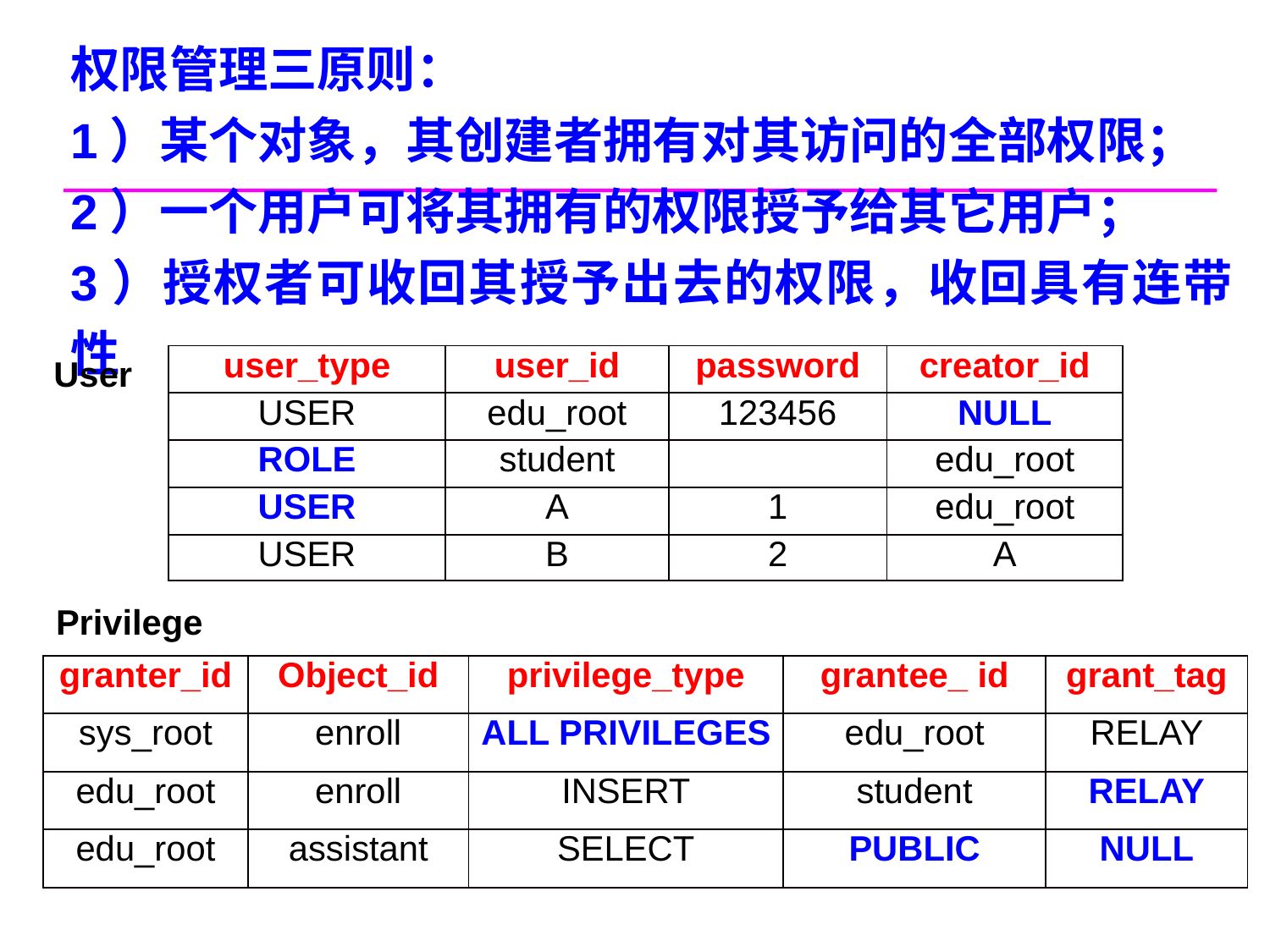

权限管理三原则：
1）某个对象，其创建者拥有对其访问的全部权限；
2）一个用户可将其拥有的权限授予给其它用户；
3）授权者可收回其授予出去的权限，收回具有连带性
User
| user\_type | user\_id | password | creator\_id |
| --- | --- | --- | --- |
| USER | edu\_root | 123456 | NULL |
| ROLE | student |  | edu\_root |
| USER | A | 1 | edu\_root |
| USER | B | 2 | A |
Privilege
| granter\_id | Object\_id | privilege\_type | grantee\_ id | grant\_tag |
| --- | --- | --- | --- | --- |
| sys\_root | enroll | ALL PRIVILEGES | edu\_root | RELAY |
| edu\_root | enroll | INSERT | student | RELAY |
| edu\_root | assistant | SELECT | PUBLIC | NULL |